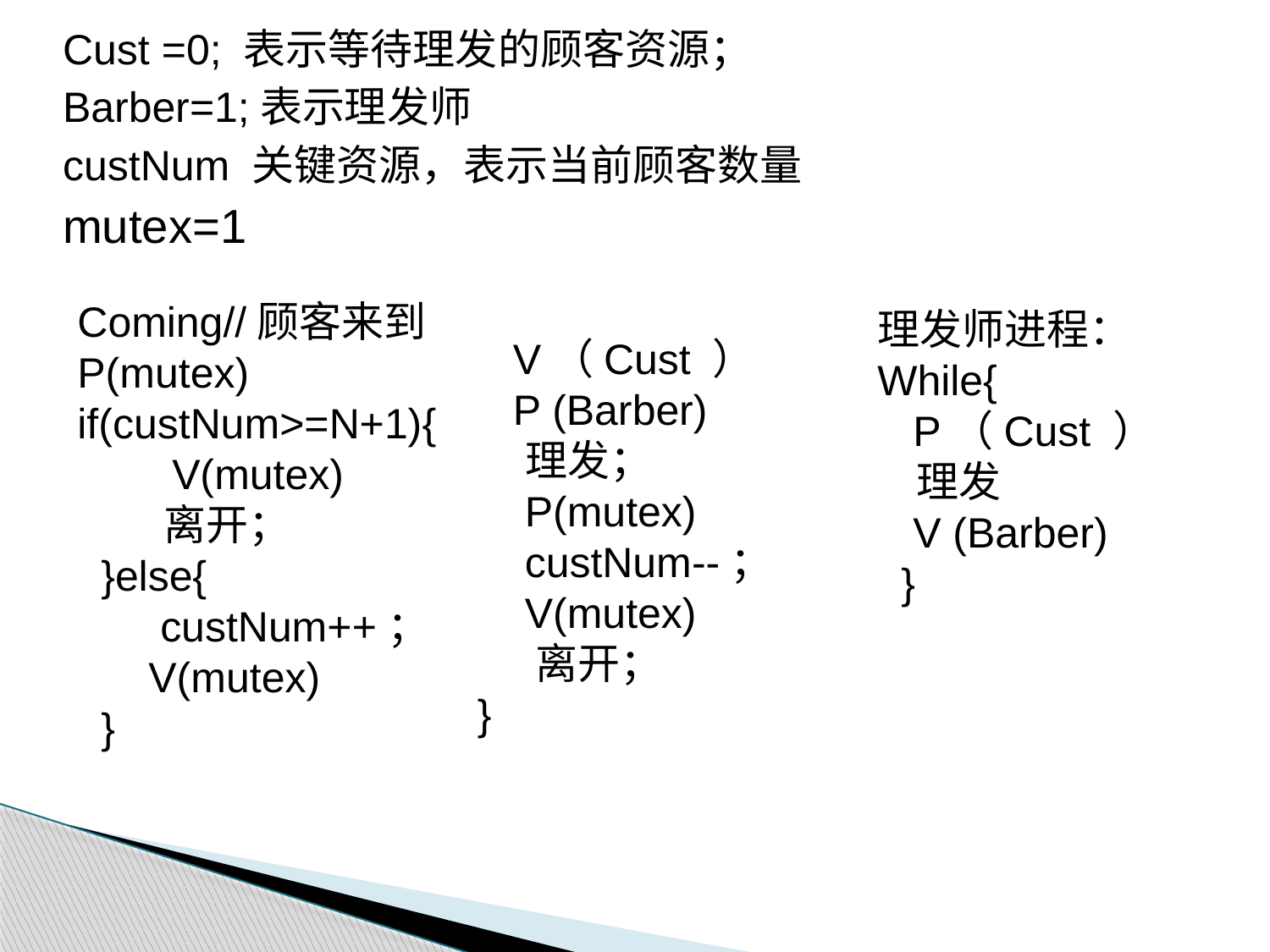

Cust =0; 表示等待理发的顾客资源；
Barber=1;表示理发师
custNum 关键资源，表示当前顾客数量
mutex=1
Coming//顾客来到
P(mutex)
if(custNum>=N+1){
        V(mutex)
        离开；
  }else{
       custNum++；
      V(mutex)
  }
理发师进程：
While{
   P（Cust ）
   理发
   V (Barber)
  }
   V（Cust ）
   P (Barber)
    理发；
    P(mutex)
    custNum--；
    V(mutex)
     离开；
}